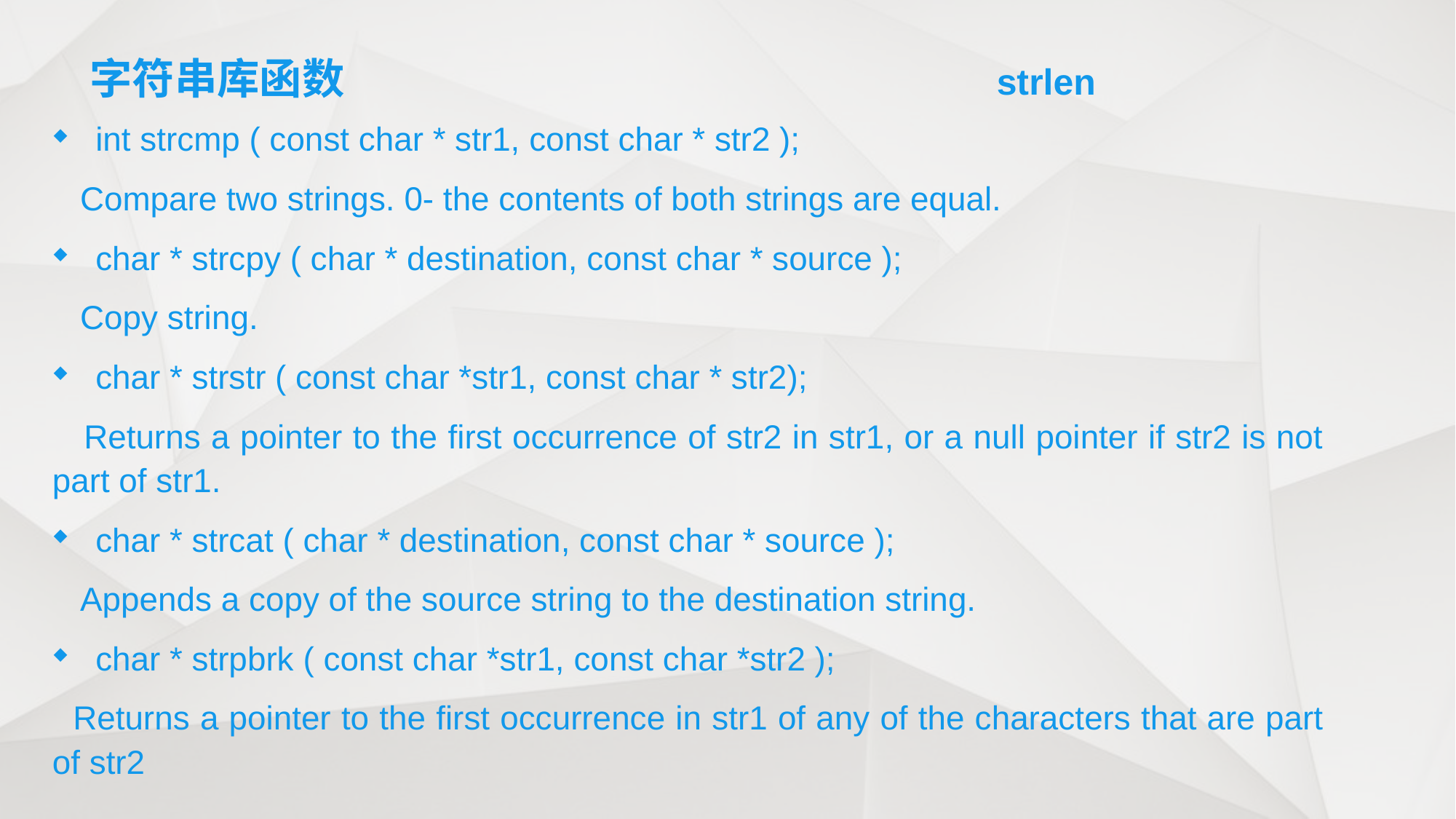

# 字符串库函数
strlen
int strcmp ( const char * str1, const char * str2 );
   Compare two strings. 0- the contents of both strings are equal.
char * strcpy ( char * destination, const char * source );
   Copy string.
char * strstr ( const char *str1, const char * str2);
   Returns a pointer to the first occurrence of str2 in str1, or a null pointer if str2 is not part of str1.
char * strcat ( char * destination, const char * source );
   Appends a copy of the source string to the destination string.
char * strpbrk ( const char *str1, const char *str2 );
  Returns a pointer to the first occurrence in str1 of any of the characters that are part of str2